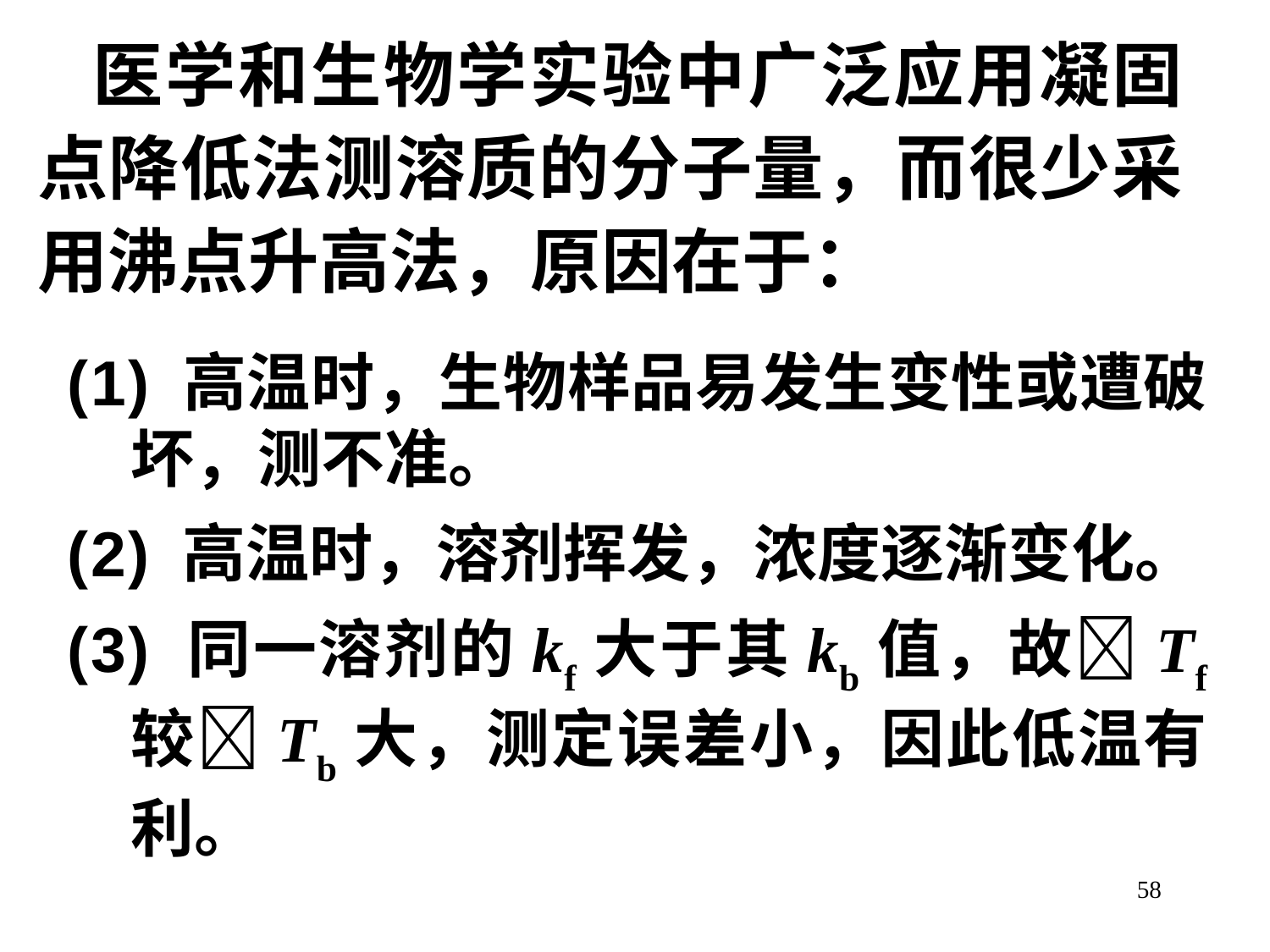

医学和生物学实验中广泛应用凝固点降低法测溶质的分子量，而很少采用沸点升高法，原因在于：
 高温时，生物样品易发生变性或遭破坏，测不准。
 高温时，溶剂挥发，浓度逐渐变化。
 同一溶剂的kf大于其kb值，故ΔTf 较ΔTb大，测定误差小，因此低温有利。
58